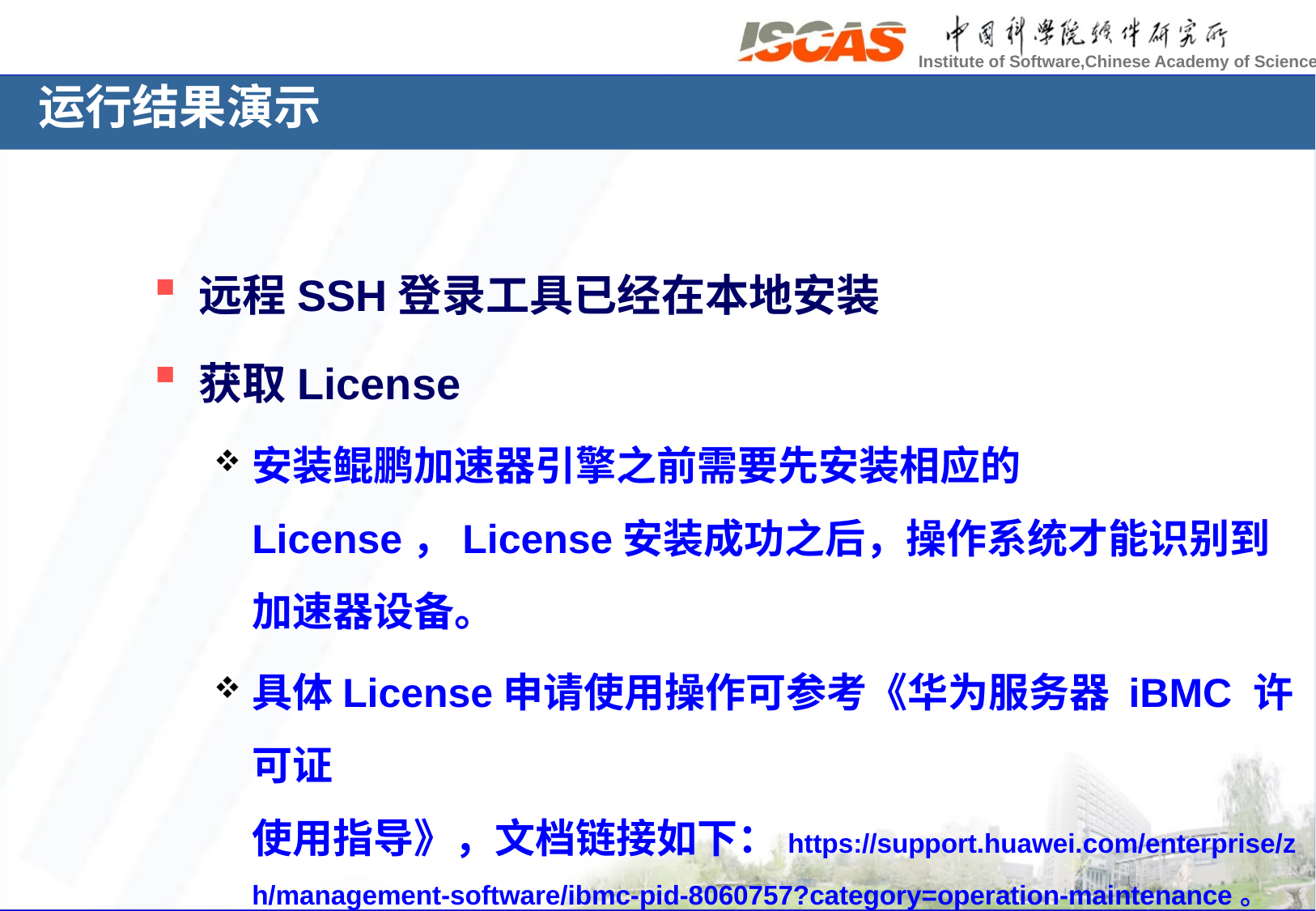

运行结果演示
远程SSH登录工具已经在本地安装
获取License
安装鲲鹏加速器引擎之前需要先安装相应的License，License安装成功之后，操作系统才能识别到加速器设备。
具体License申请使用操作可参考《华为服务器 iBMC 许可证 使用指导》，文档链接如下：https://support.huawei.com/enterprise/zh/management-software/ibmc-pid-8060757?category=operation-maintenance。